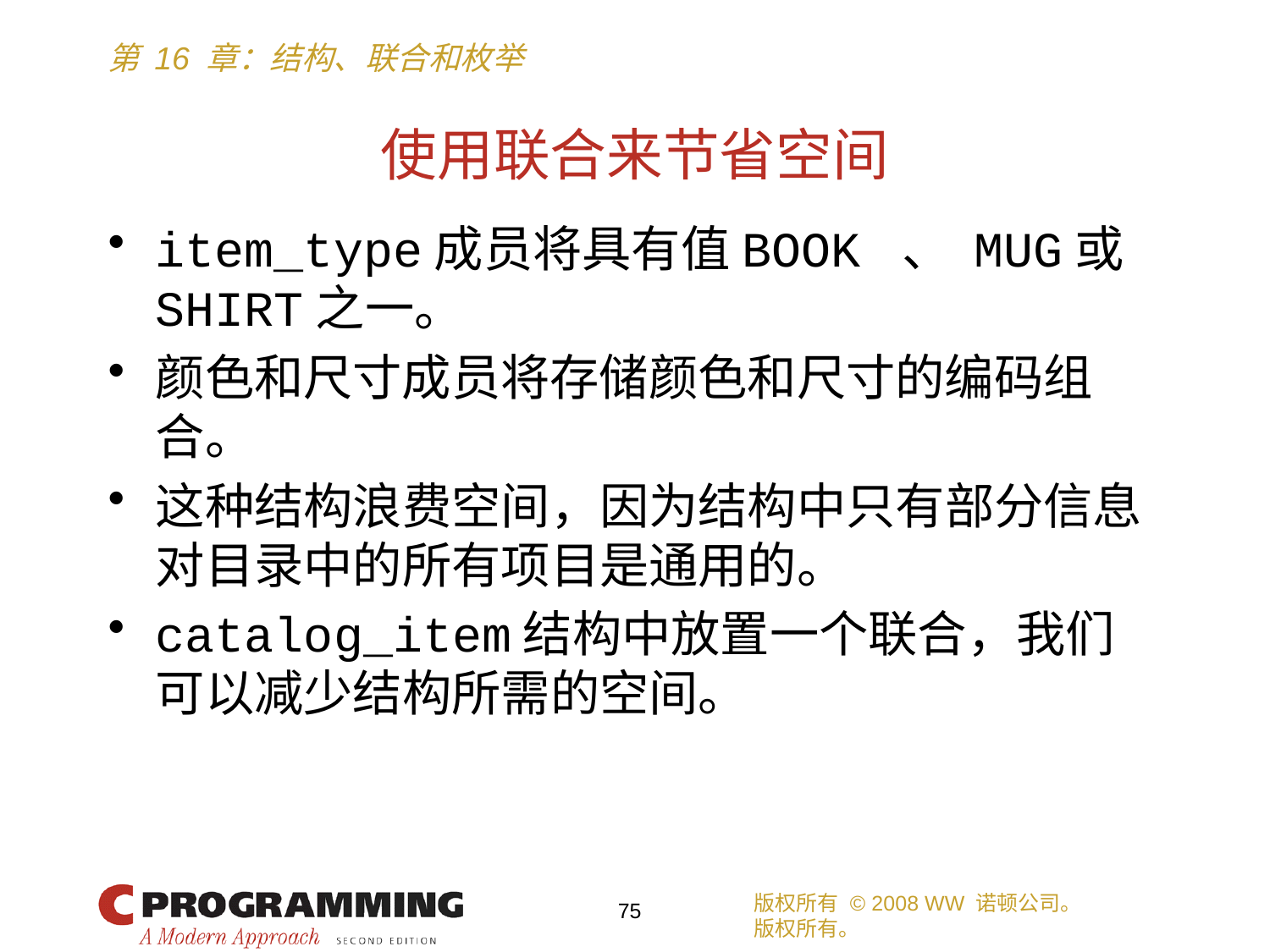

# 使用联合来节省空间
item_type成员将具有值BOOK 、 MUG或SHIRT之一。
颜色和尺寸成员将存储颜色和尺寸的编码组合。
这种结构浪费空间，因为结构中只有部分信息对目录中的所有项目是通用的。
catalog_item结构中放置一个联合，我们可以减少结构所需的空间。
版权所有 © 2008 WW 诺顿公司。
版权所有。
75